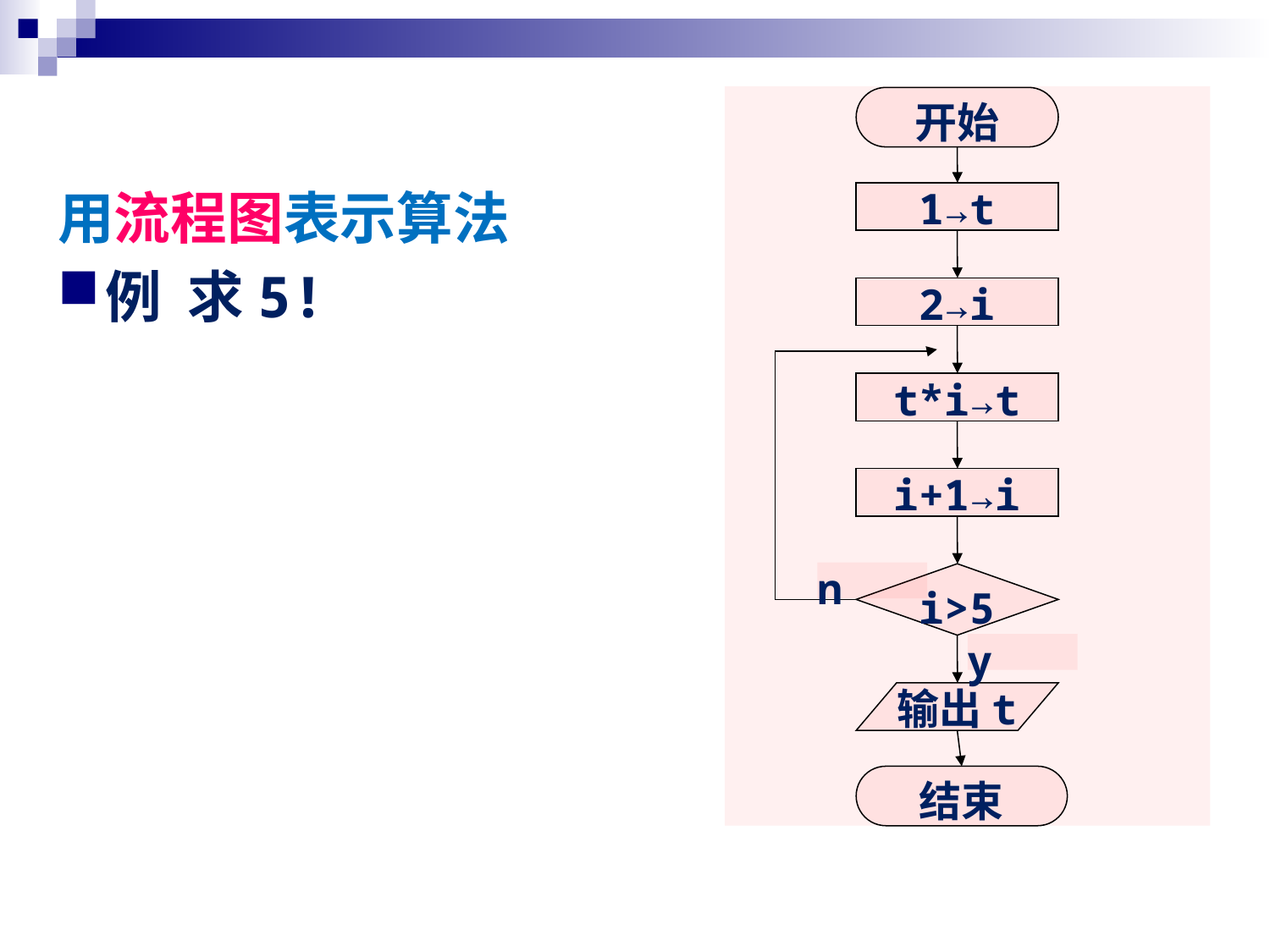

开始

1→t

2→i

t*i→t

i+1→i

n
i>5
y

输出t

结束
用流程图表示算法
例  求5!
3